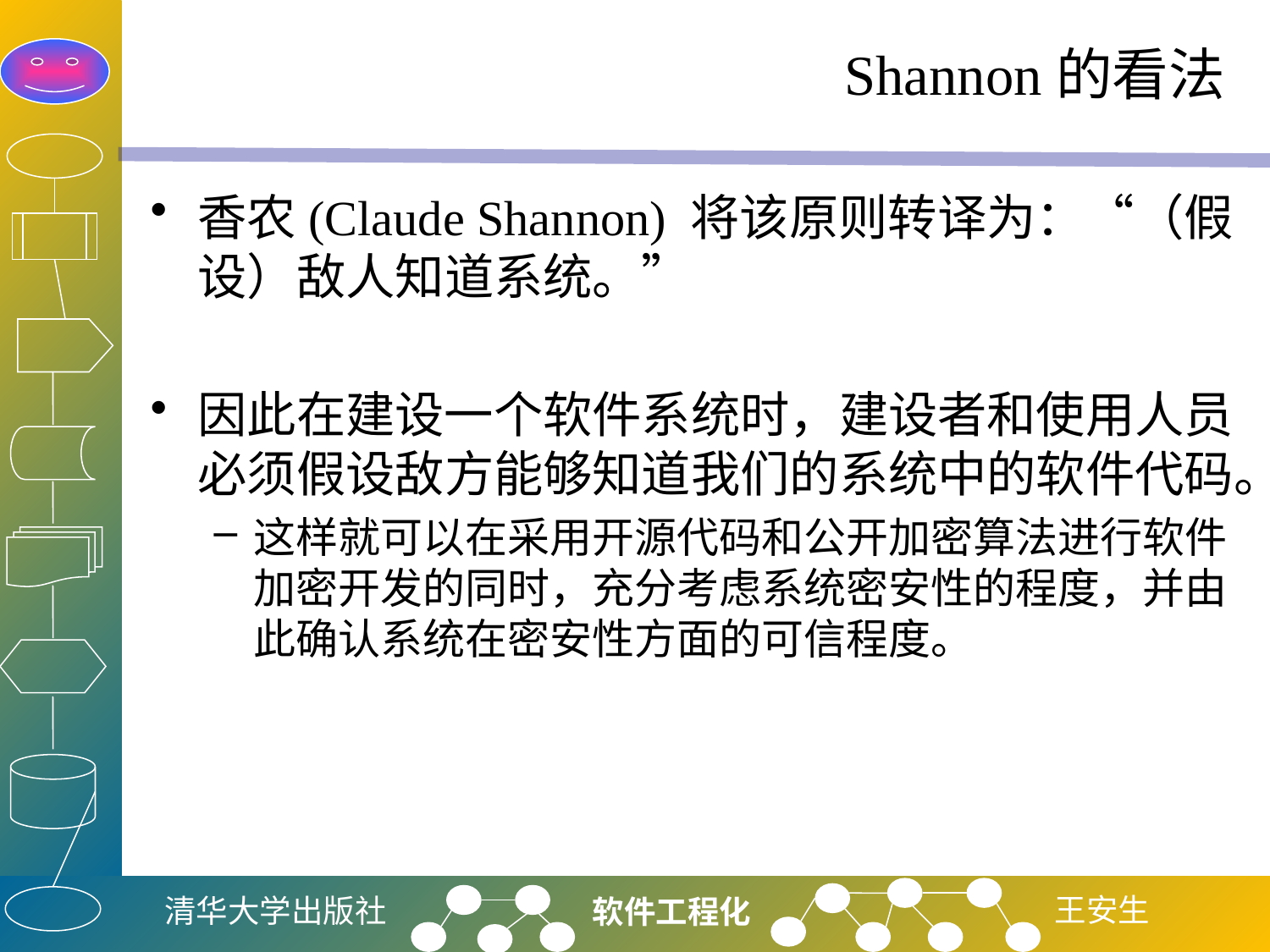

# Shannon的看法
香农(Claude Shannon) 将该原则转译为：“（假设）敌人知道系统。”

因此在建设一个软件系统时，建设者和使用人员必须假设敌方能够知道我们的系统中的软件代码。
这样就可以在采用开源代码和公开加密算法进行软件加密开发的同时，充分考虑系统密安性的程度，并由此确认系统在密安性方面的可信程度。